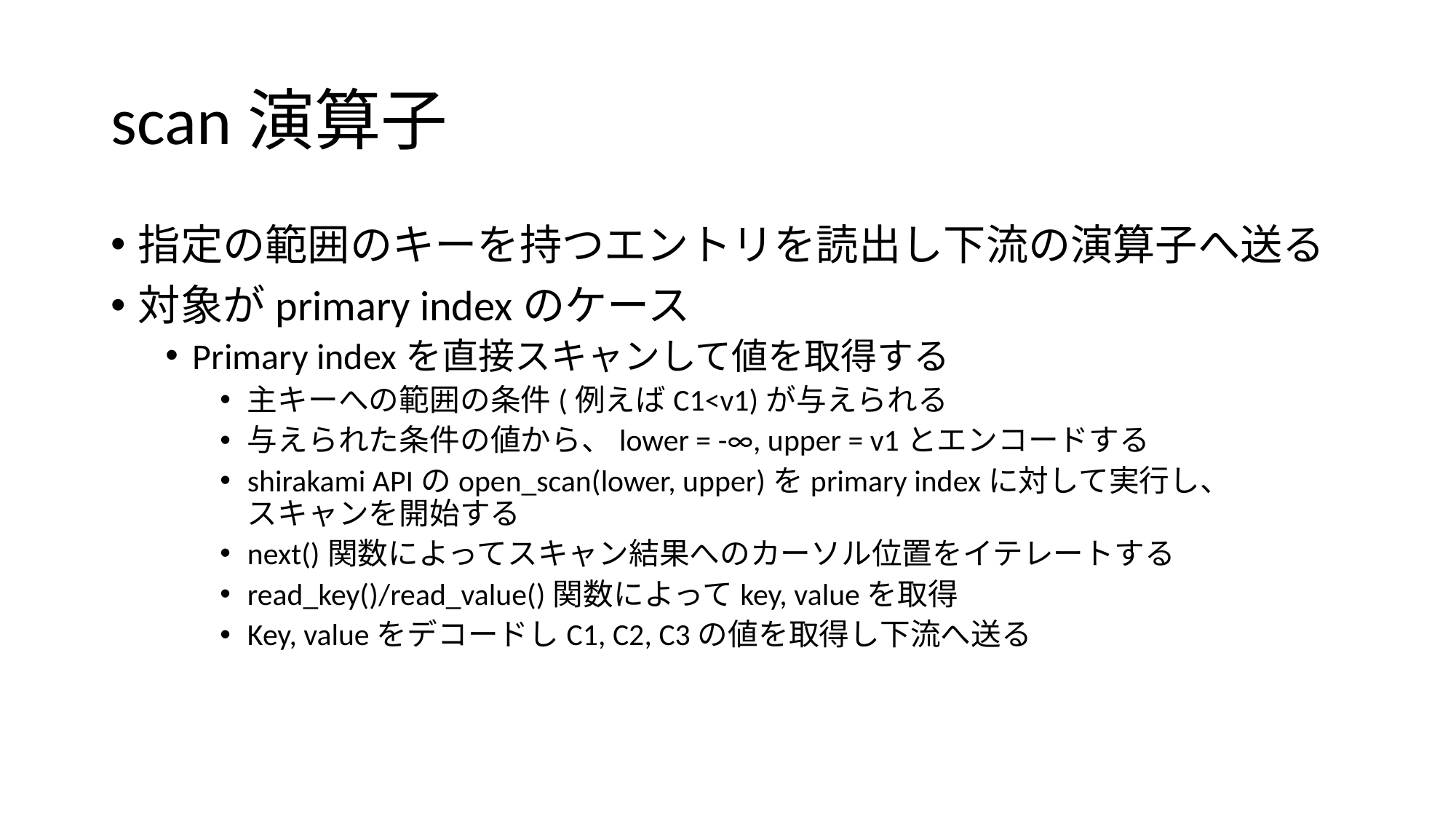

# scan演算子
指定の範囲のキーを持つエントリを読出し下流の演算子へ送る
対象がprimary indexのケース
Primary indexを直接スキャンして値を取得する
主キーへの範囲の条件(例えばC1<v1)が与えられる
与えられた条件の値から、lower = -∞, upper = v1とエンコードする
shirakami APIのopen_scan(lower, upper)をprimary indexに対して実行し、
スキャンを開始する
next()関数によってスキャン結果へのカーソル位置をイテレートする
read_key()/read_value()関数によってkey, valueを取得
Key, valueをデコードしC1, C2, C3の値を取得し下流へ送る